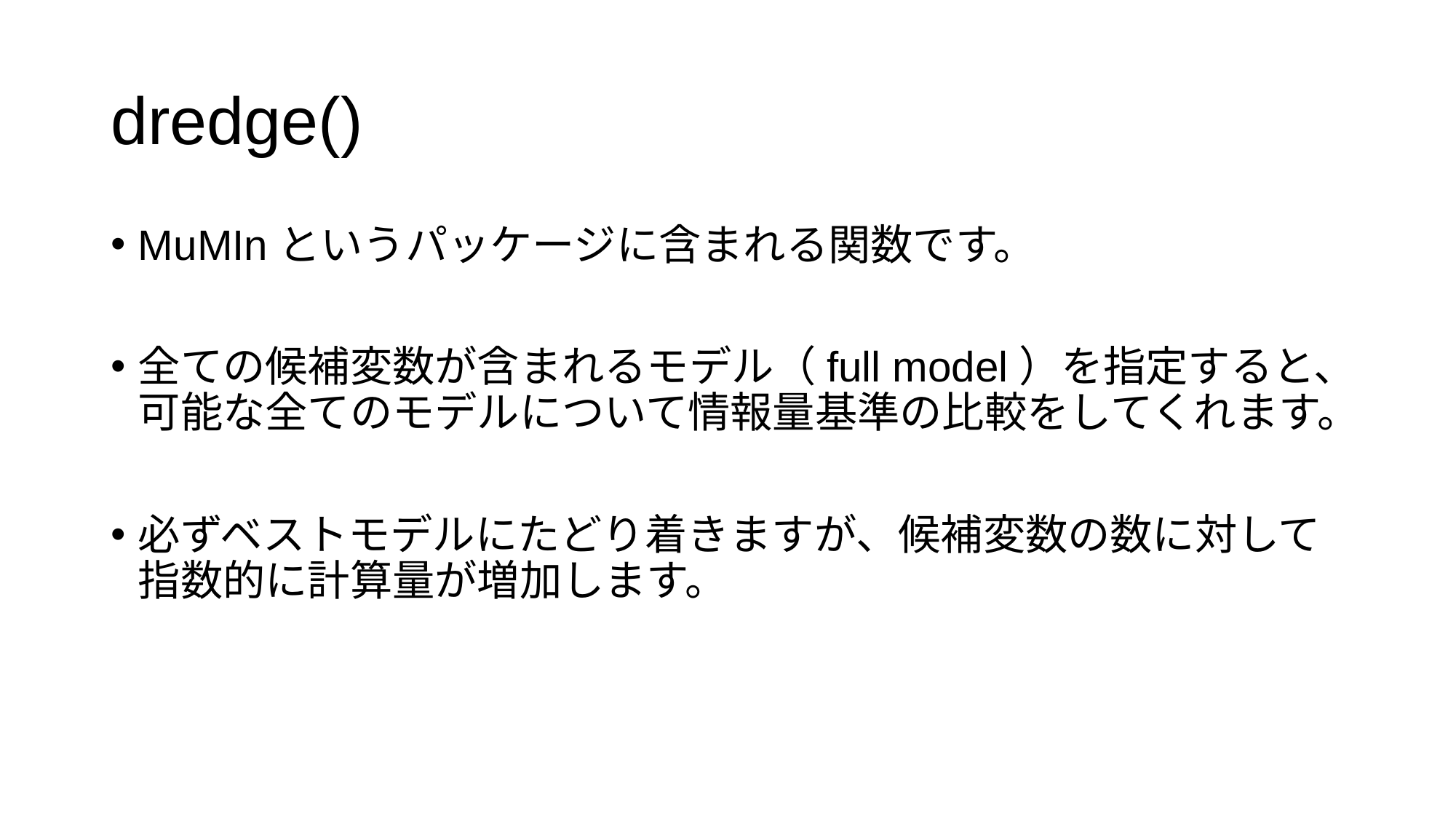

# dredge()
MuMInというパッケージに含まれる関数です。

全ての候補変数が含まれるモデル（full model）を指定すると、可能な全てのモデルについて情報量基準の比較をしてくれます。

必ずベストモデルにたどり着きますが、候補変数の数に対して指数的に計算量が増加します。